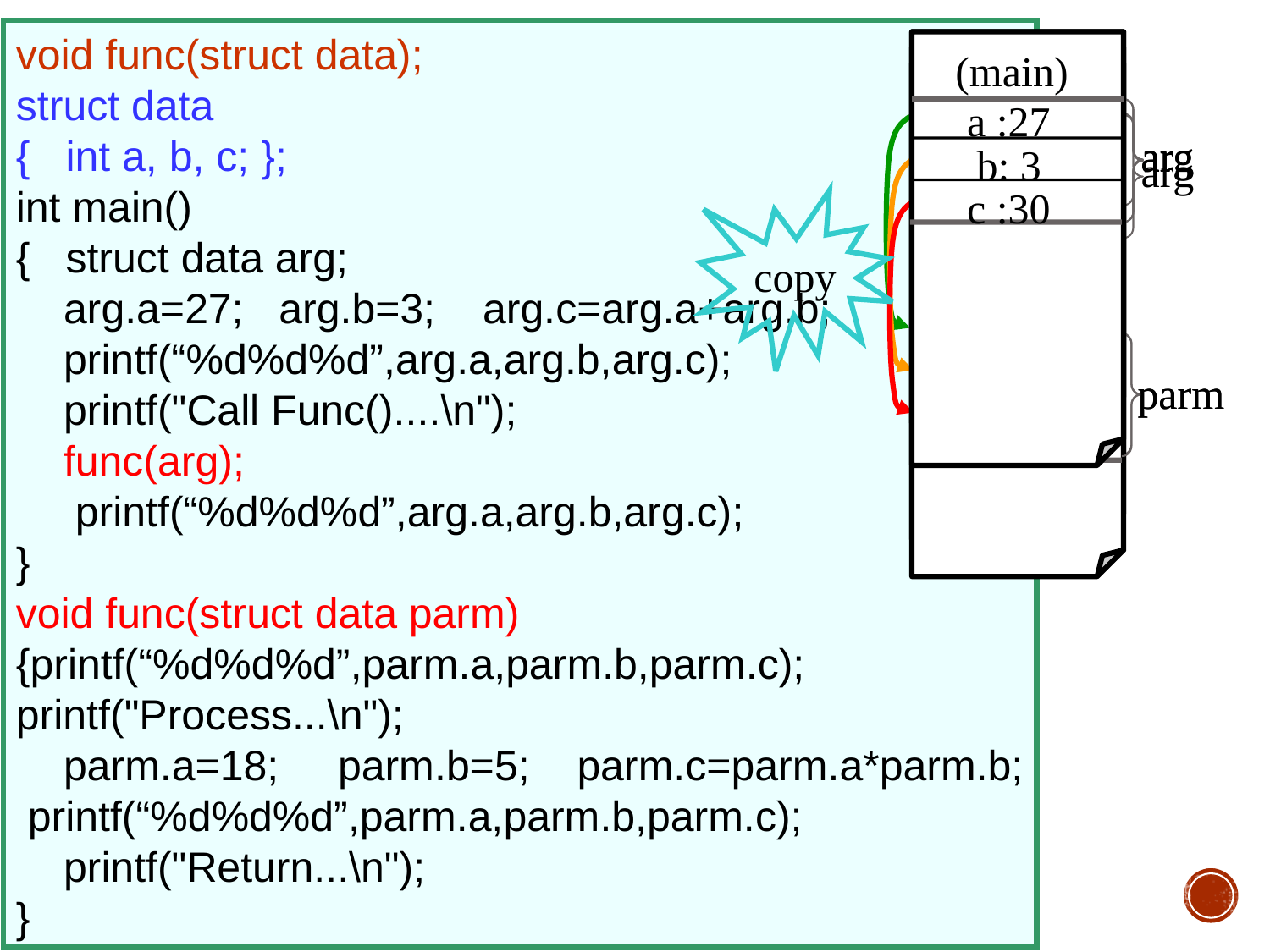

void func(struct data);
struct data
{   int a, b, c; };
int main()
{   struct data arg;
    arg.a=27;   arg.b=3;    arg.c=arg.a+arg.b;
    printf(“%d%d%d”,arg.a,arg.b,arg.c);
    printf("Call Func()....\n");
    func(arg);
     printf(“%d%d%d”,arg.a,arg.b,arg.c);
}
void func(struct data parm)
{printf(“%d%d%d”,parm.a,parm.b,parm.c);
printf("Process...\n");
    parm.a=18;     parm.b=5;    parm.c=parm.a*parm.b;
 printf(“%d%d%d”,parm.a,parm.b,parm.c);
    printf("Return...\n");
}
例  用结构体变量作函数参数

(main)
a :27
b: 3
c :30

arg

(main)
a :27
b: 3
c :30

arg

(main)
a :27
b: 3
c :30

arg

(func)
a :18
b: 5
c :90

parm

(main)

arg
a :27
b: 3
c :30

(func)
a :27
b: 3
c :30

parm

copy
25